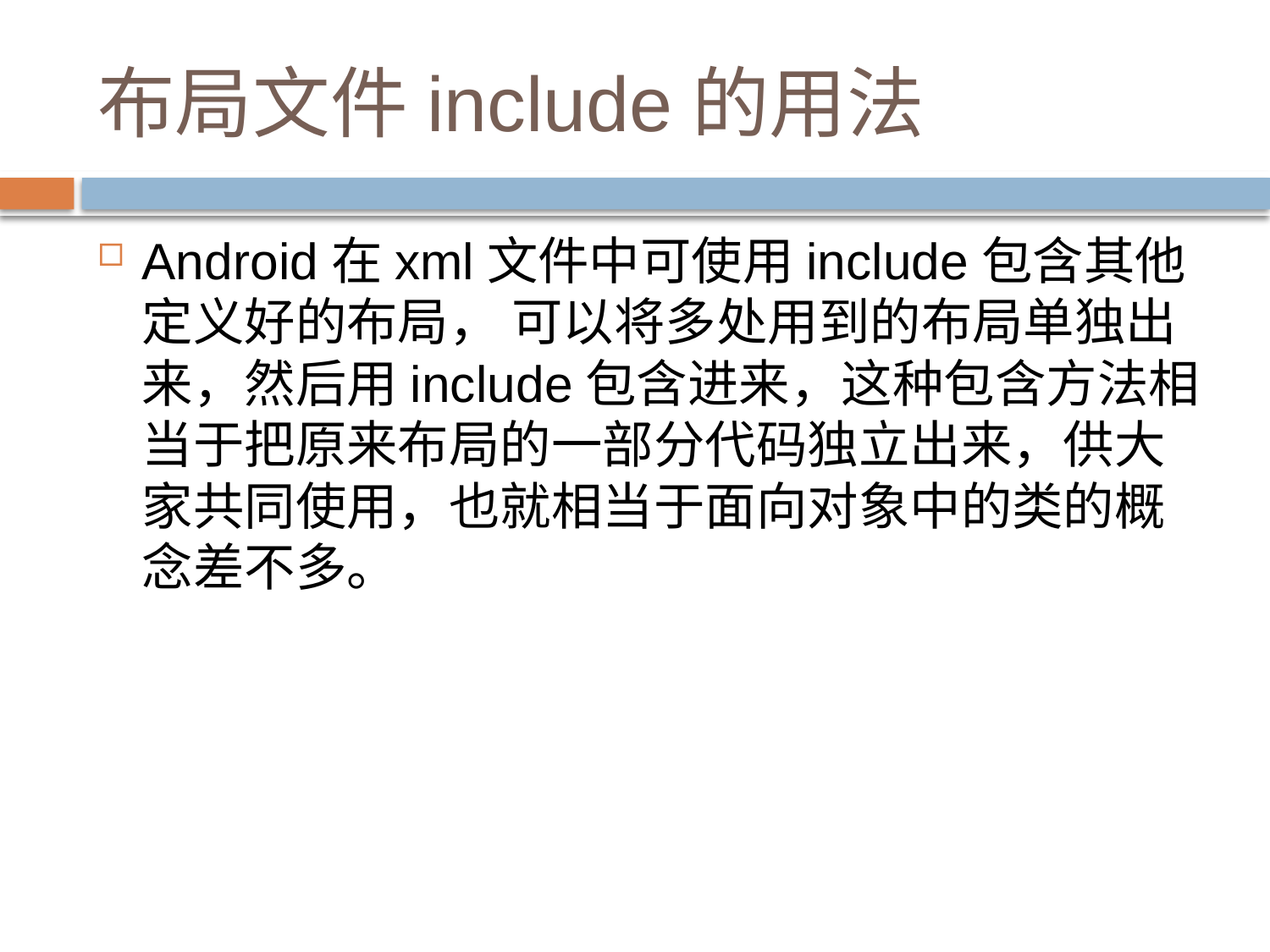

# 布局文件include的用法
Android在xml文件中可使用include包含其他定义好的布局， 可以将多处用到的布局单独出来，然后用include包含进来，这种包含方法相当于把原来布局的一部分代码独立出来，供大家共同使用，也就相当于面向对象中的类的概念差不多。